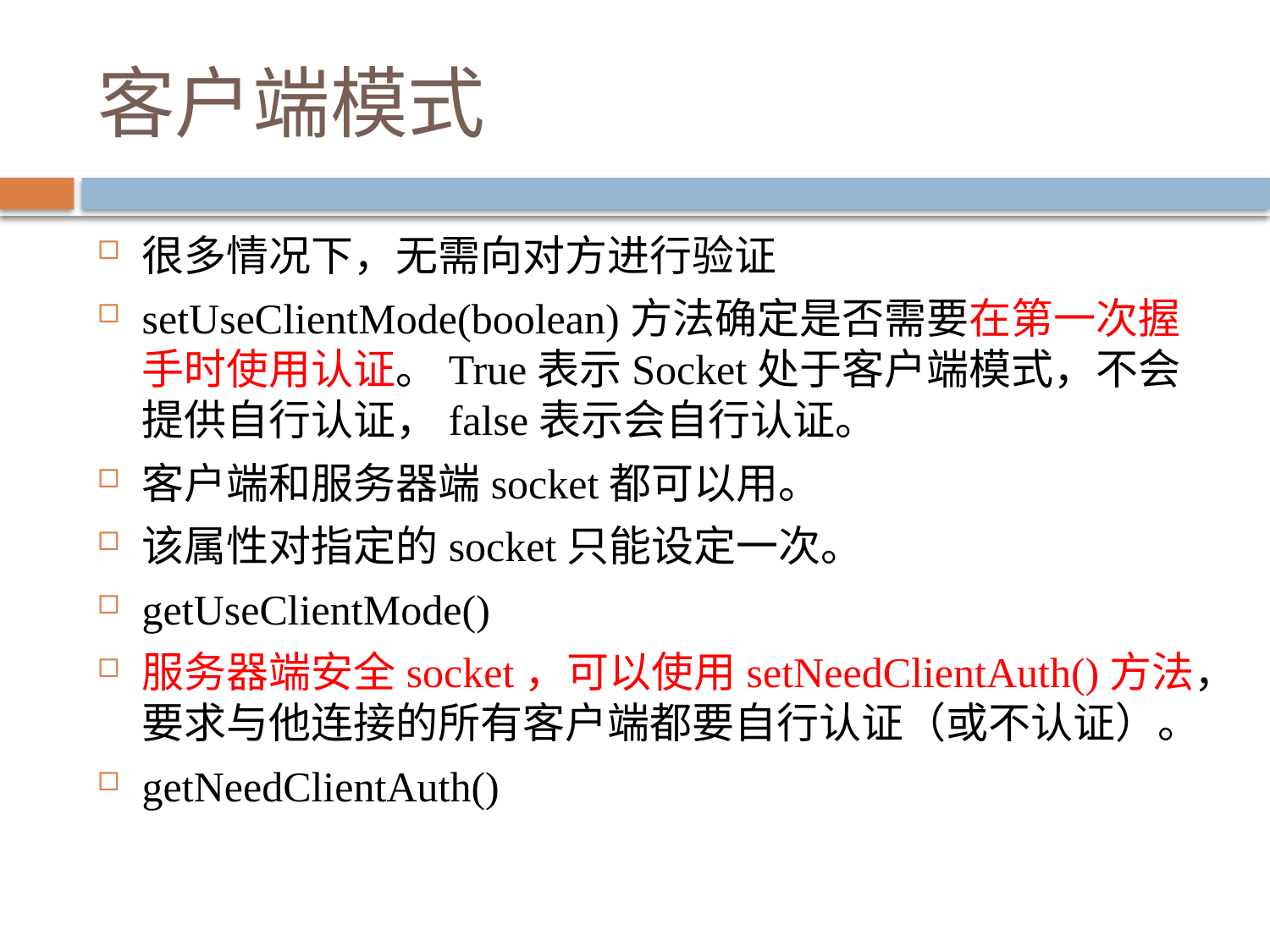

# 客户端模式
很多情况下，无需向对方进行验证
setUseClientMode(boolean)方法确定是否需要在第一次握手时使用认证。True表示Socket处于客户端模式，不会提供自行认证，false表示会自行认证。
客户端和服务器端socket都可以用。
该属性对指定的socket只能设定一次。
getUseClientMode()
服务器端安全socket，可以使用setNeedClientAuth()方法，要求与他连接的所有客户端都要自行认证（或不认证）。
getNeedClientAuth()